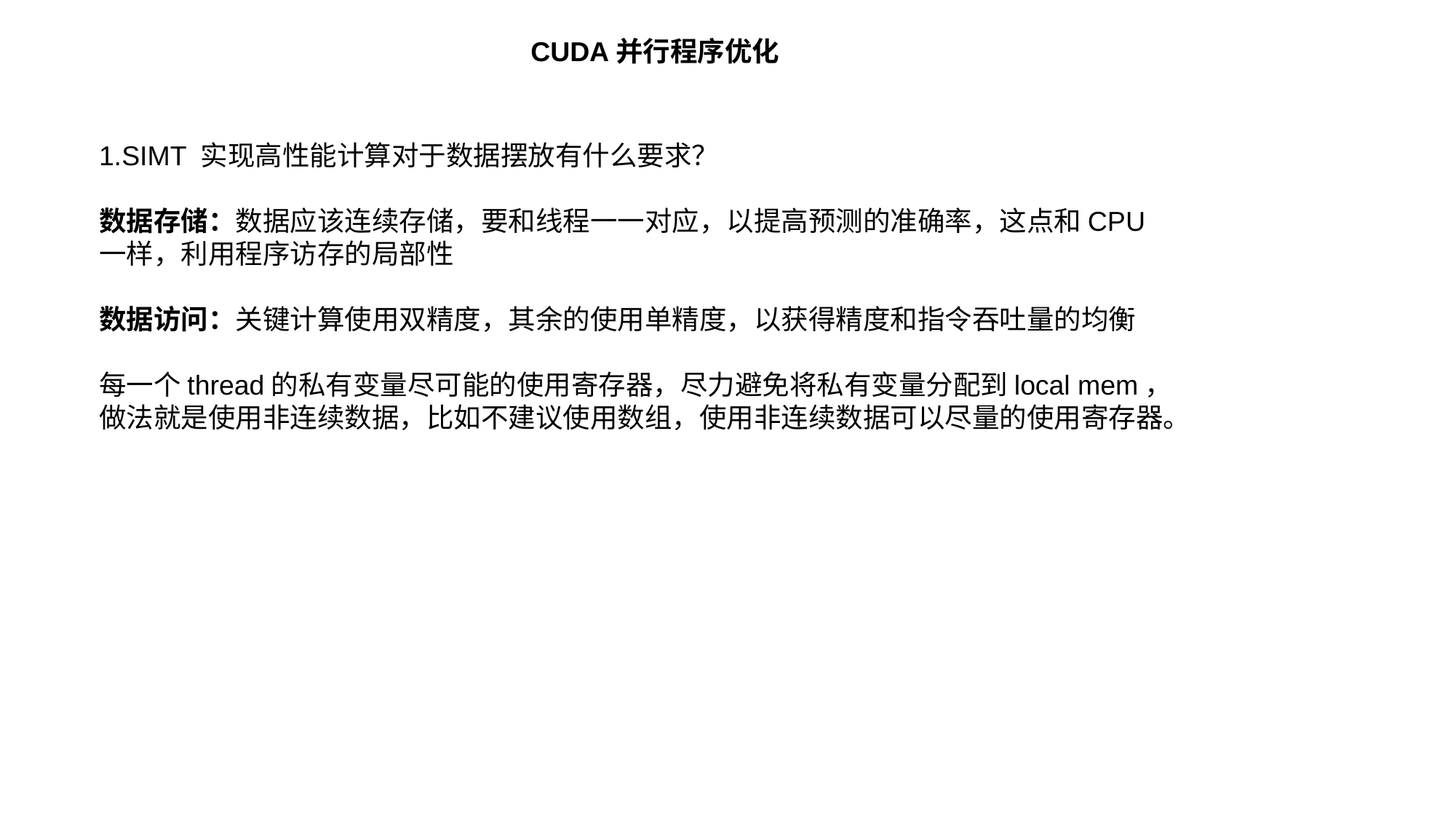

CUDA并行程序优化

1.SIMT 实现高性能计算对于数据摆放有什么要求？

数据存储：数据应该连续存储，要和线程一一对应，以提高预测的准确率，这点和CPU一样，利用程序访存的局部性

数据访问：关键计算使用双精度，其余的使用单精度，以获得精度和指令吞吐量的均衡

每一个thread的私有变量尽可能的使用寄存器，尽力避免将私有变量分配到local mem，做法就是使用非连续数据，比如不建议使用数组，使用非连续数据可以尽量的使用寄存器。